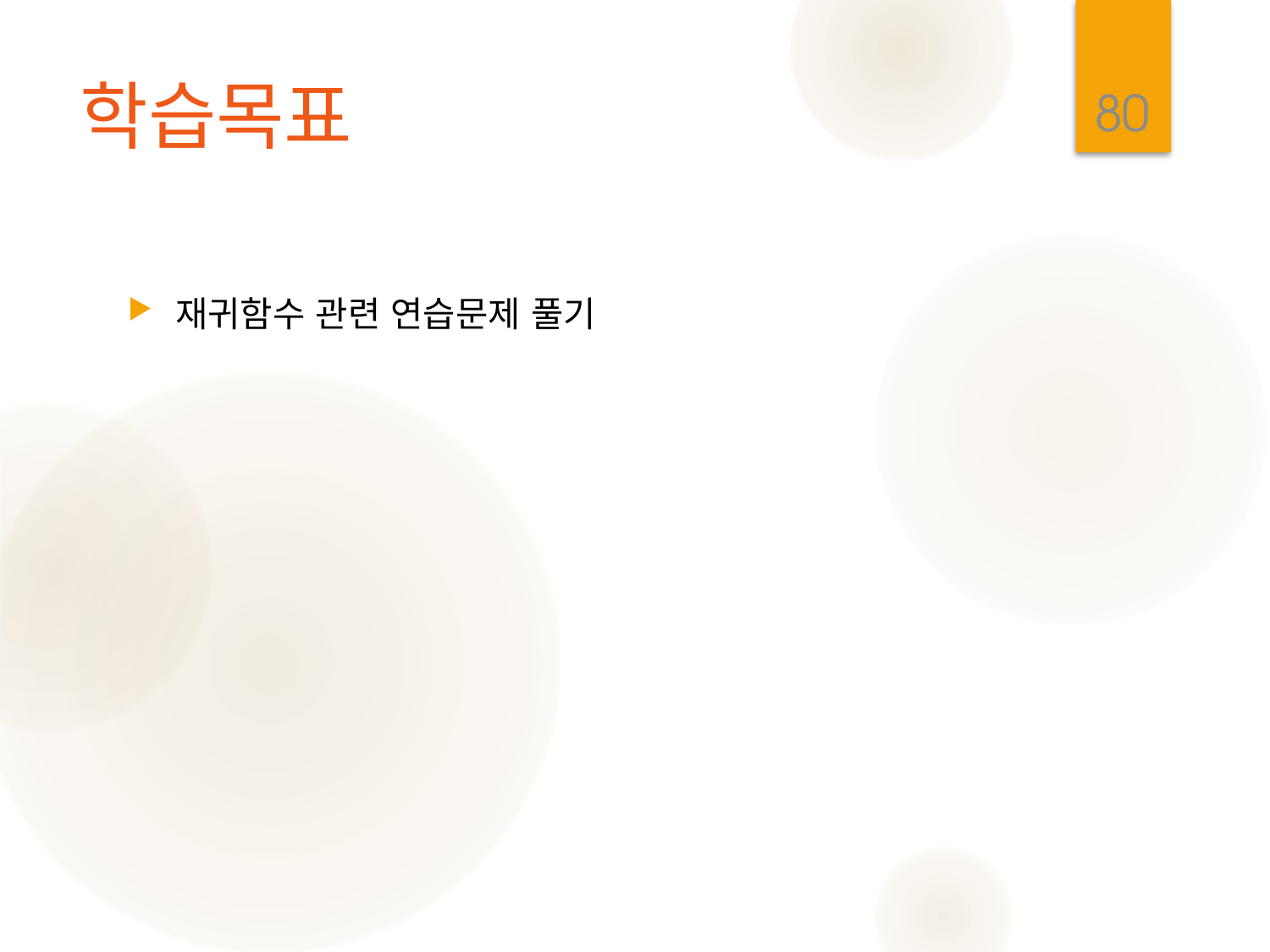

80
# 학습목표
재귀함수 관련 연습문제 풀기